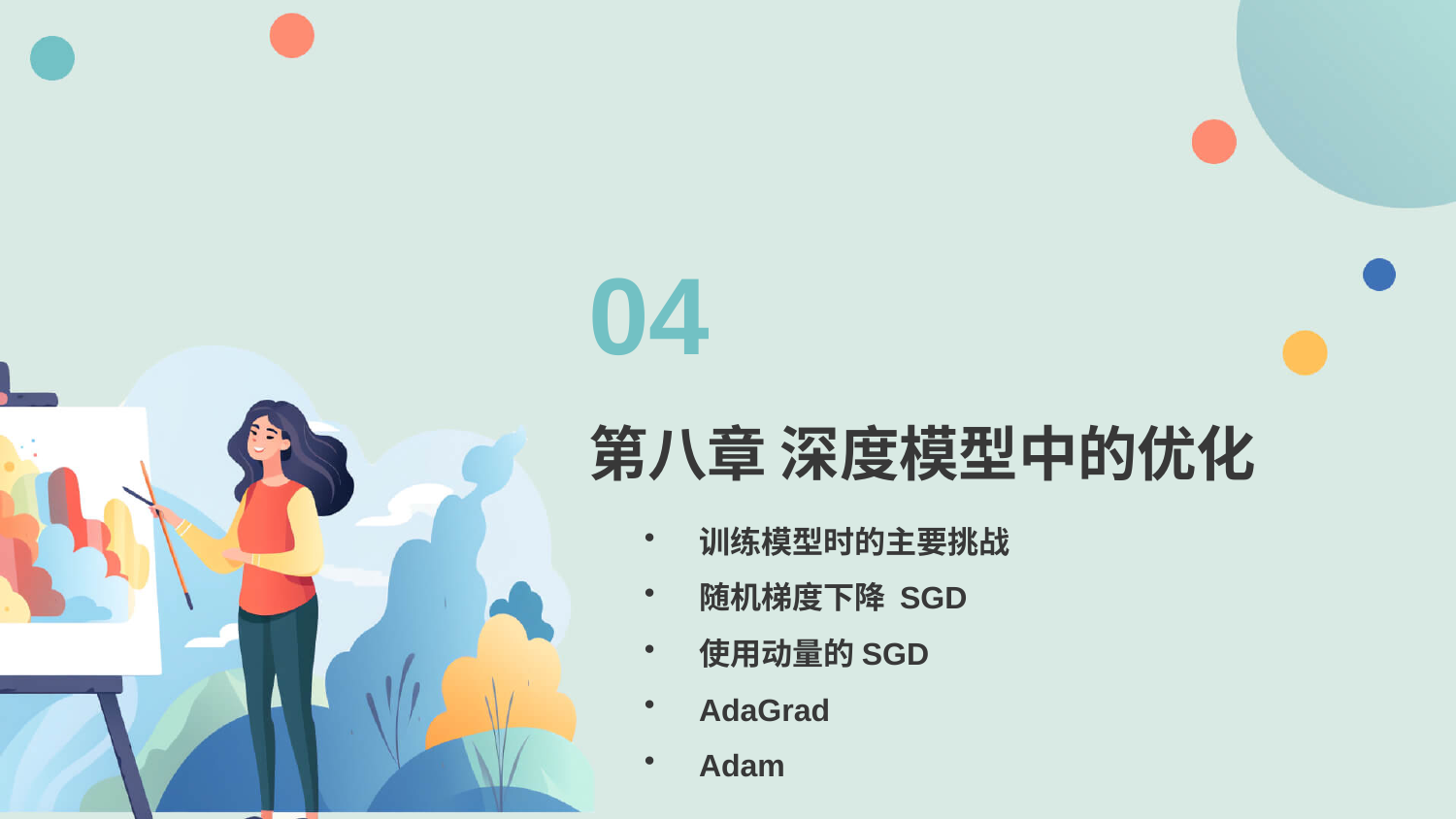

04
第八章 深度模型中的优化
训练模型时的主要挑战
随机梯度下降 SGD
使用动量的SGD
AdaGrad
Adam